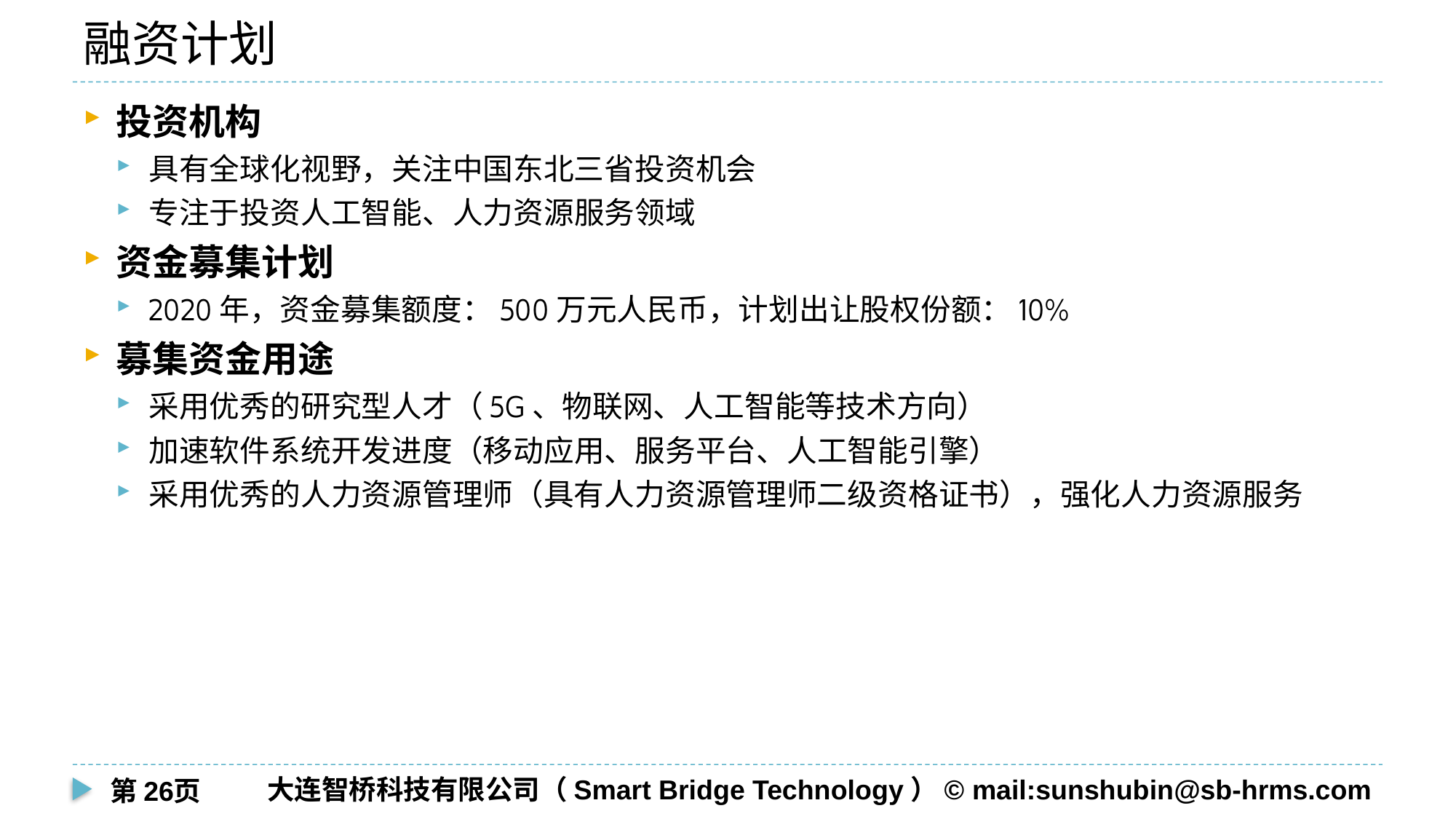

# 融资计划
投资机构
具有全球化视野，关注中国东北三省投资机会
专注于投资人工智能、人力资源服务领域
资金募集计划
2020年，资金募集额度：500万元人民币，计划出让股权份额：10%
募集资金用途
采用优秀的研究型人才（5G、物联网、人工智能等技术方向）
加速软件系统开发进度（移动应用、服务平台、人工智能引擎）
采用优秀的人力资源管理师（具有人力资源管理师二级资格证书），强化人力资源服务
第26页